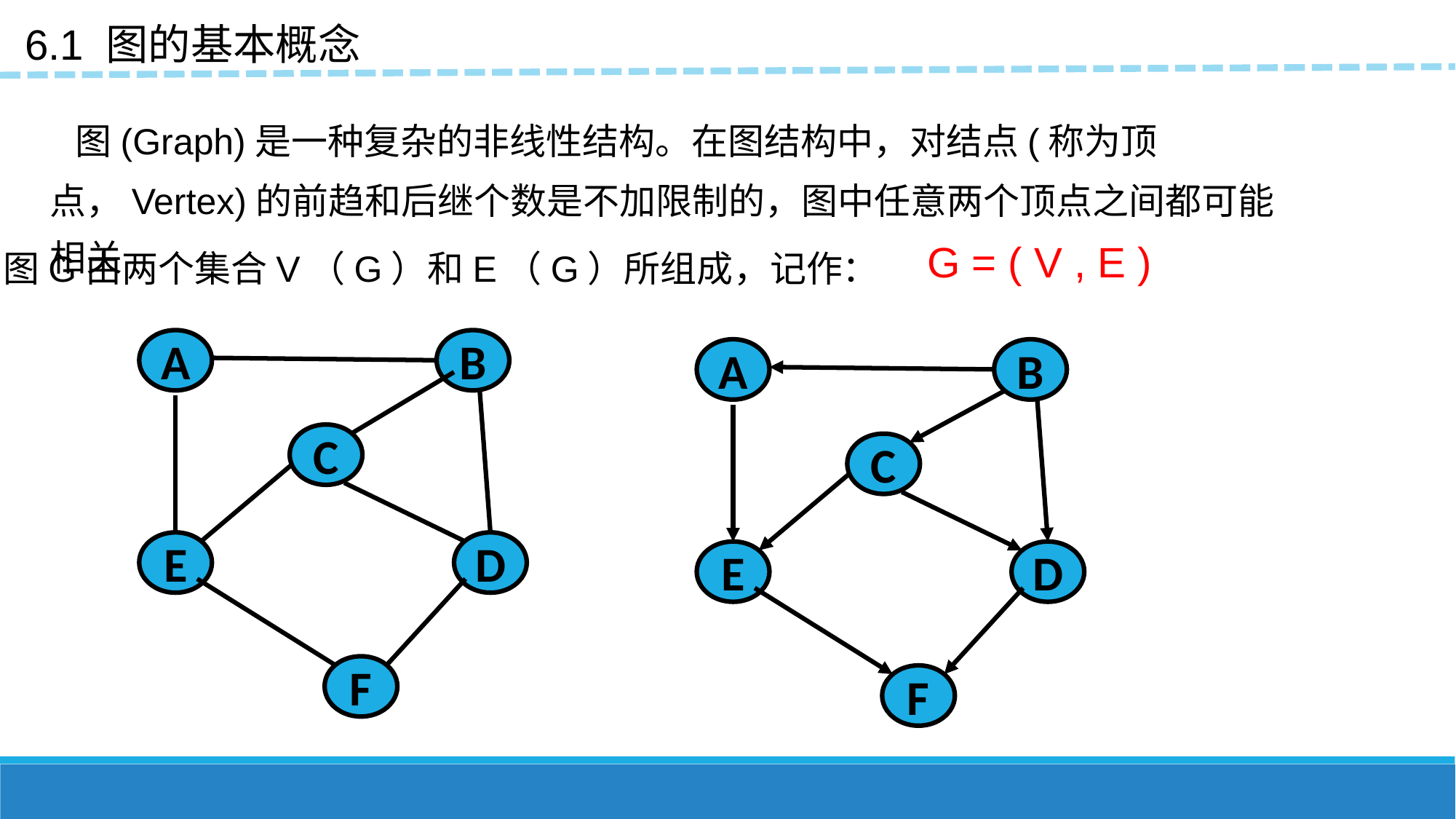

6.1 图的基本概念
 图(Graph)是一种复杂的非线性结构。在图结构中，对结点(称为顶点，Vertex)的前趋和后继个数是不加限制的，图中任意两个顶点之间都可能相关
G = ( V , E )
图G由两个集合V（G）和E（G）所组成，记作：
A
B
A
B
C
C
E
D
E
D
F
F